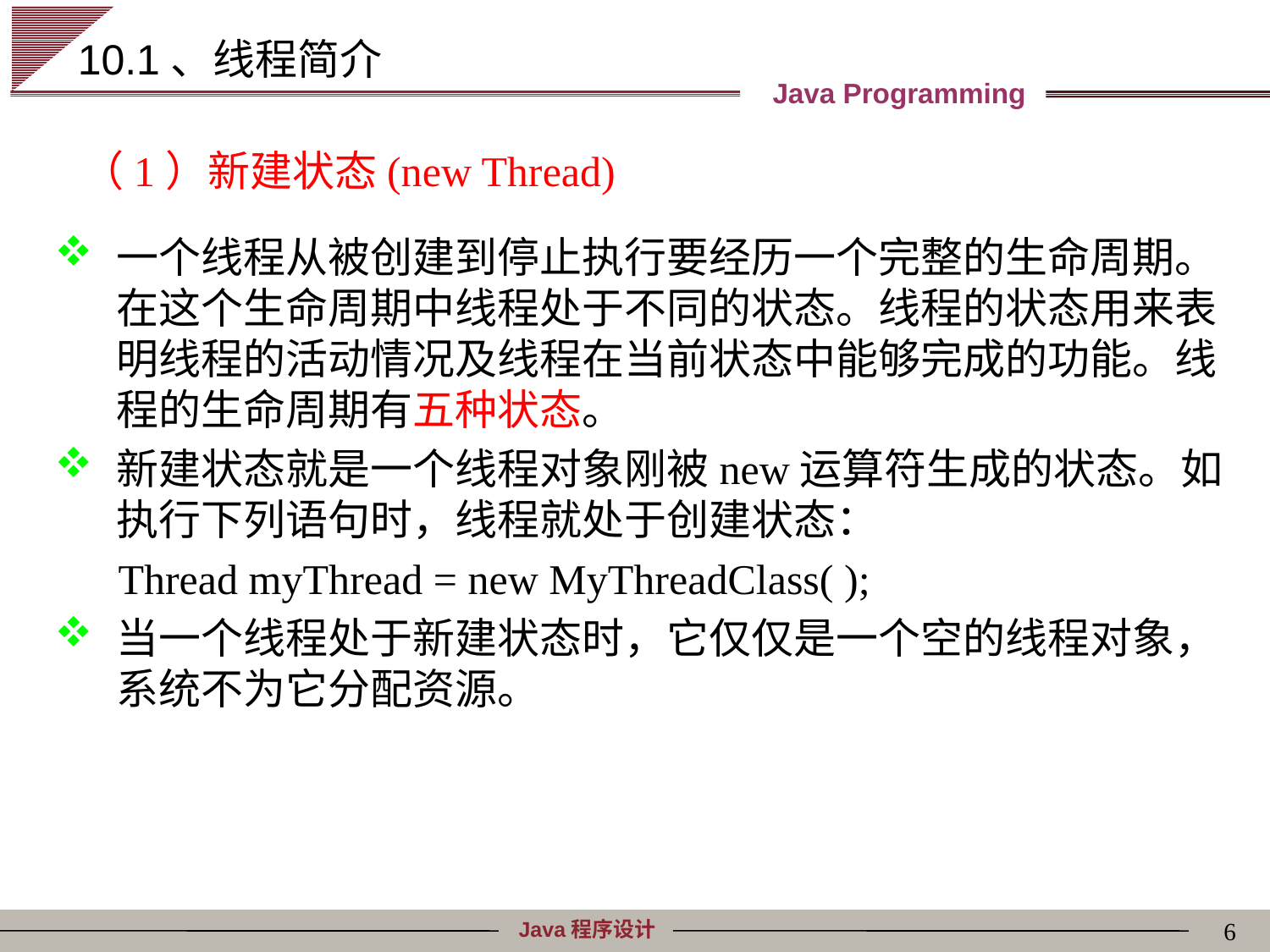

# 10.1、线程简介
（1）新建状态(new Thread)
一个线程从被创建到停止执行要经历一个完整的生命周期。在这个生命周期中线程处于不同的状态。线程的状态用来表明线程的活动情况及线程在当前状态中能够完成的功能。线程的生命周期有五种状态。
新建状态就是一个线程对象刚被new运算符生成的状态。如执行下列语句时，线程就处于创建状态：
      Thread myThread = new MyThreadClass( );
当一个线程处于新建状态时，它仅仅是一个空的线程对象，系统不为它分配资源。